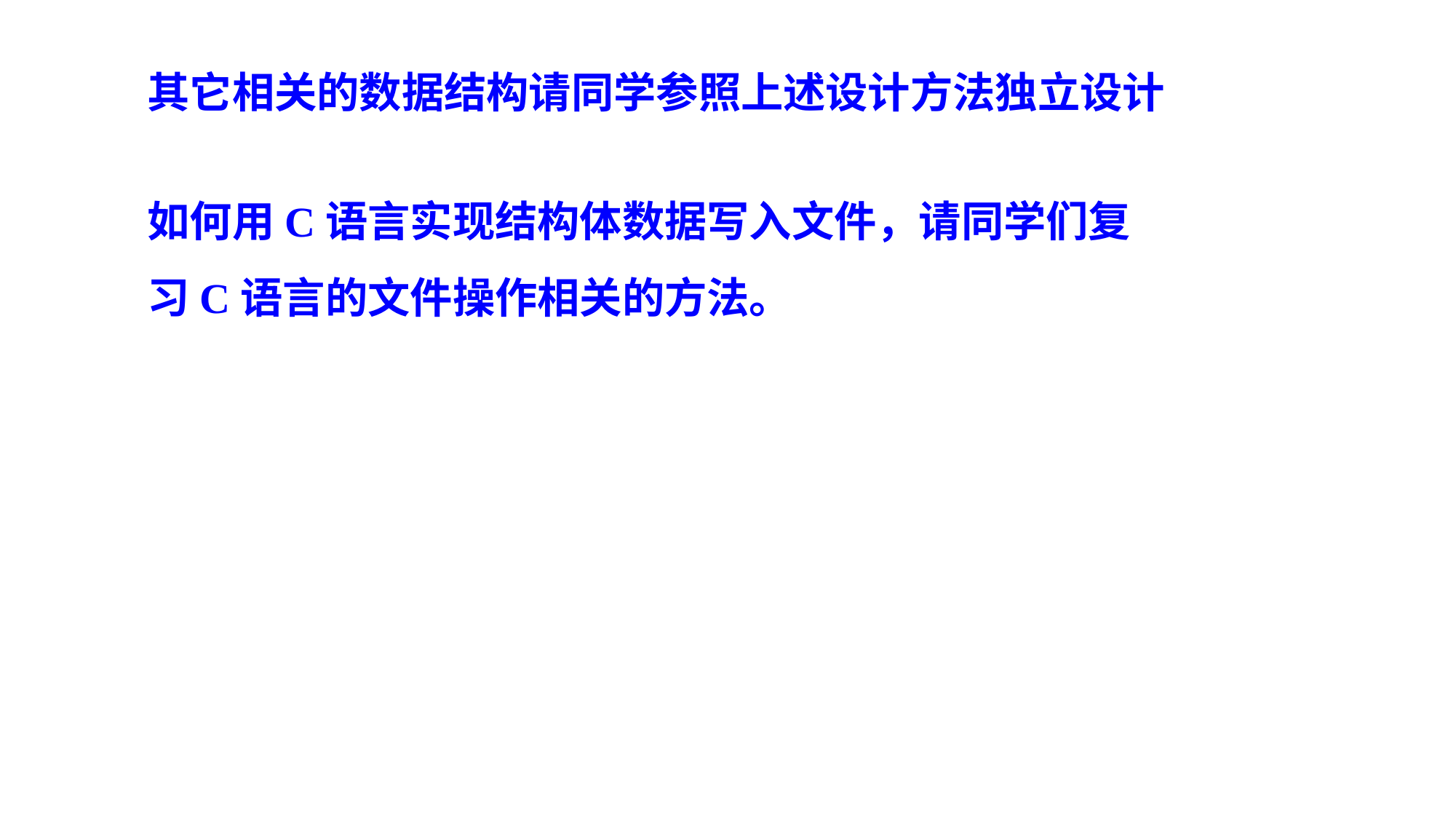

其它相关的数据结构请同学参照上述设计方法独立设计
如何用C语言实现结构体数据写入文件，请同学们复习C语言的文件操作相关的方法。